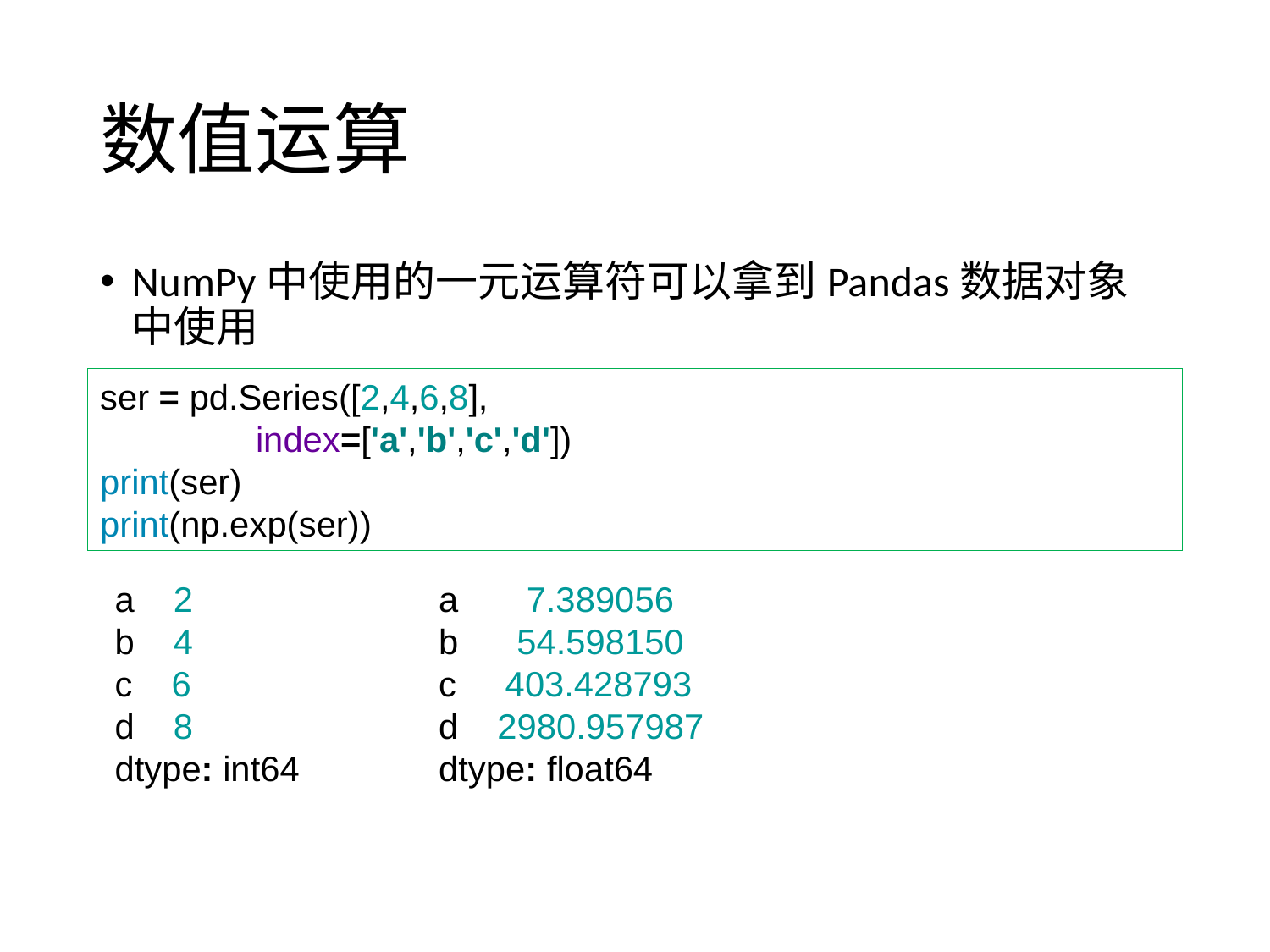

# 数值运算
NumPy中使用的一元运算符可以拿到Pandas数据对象中使用
ser = pd.Series([2,4,6,8],
                index=['a','b','c','d'])
print(ser)
print(np.exp(ser))
a    2
b    4
c    6
d    8
dtype: int64
a       7.389056
b      54.598150
c     403.428793
d    2980.957987
dtype: float64
32